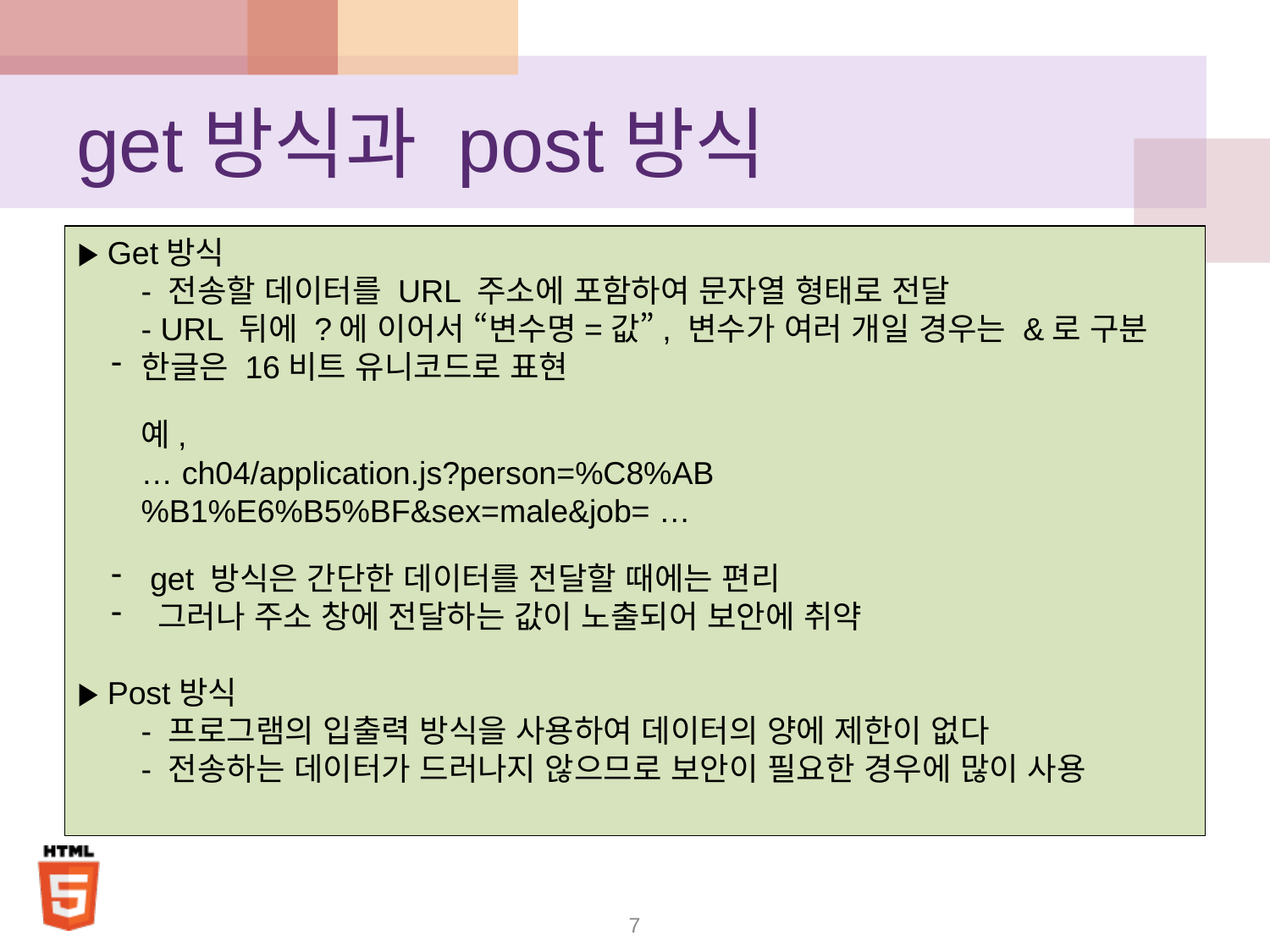

# get방식과 post방식

▶ Get방식
- 전송할 데이터를 URL 주소에 포함하여 문자열 형태로 전달
- URL 뒤에 ?에 이어서 “변수명=값”, 변수가 여러 개일 경우는 &로 구분
한글은 16비트 유니코드로 표현

예,
… ch04/application.js?person=%C8%AB%B1%E6%B5%BF&sex=male&job= …

 get 방식은 간단한 데이터를 전달할 때에는 편리
 그러나 주소 창에 전달하는 값이 노출되어 보안에 취약

▶ Post방식
- 프로그램의 입출력 방식을 사용하여 데이터의 양에 제한이 없다
- 전송하는 데이터가 드러나지 않으므로 보안이 필요한 경우에 많이 사용
7